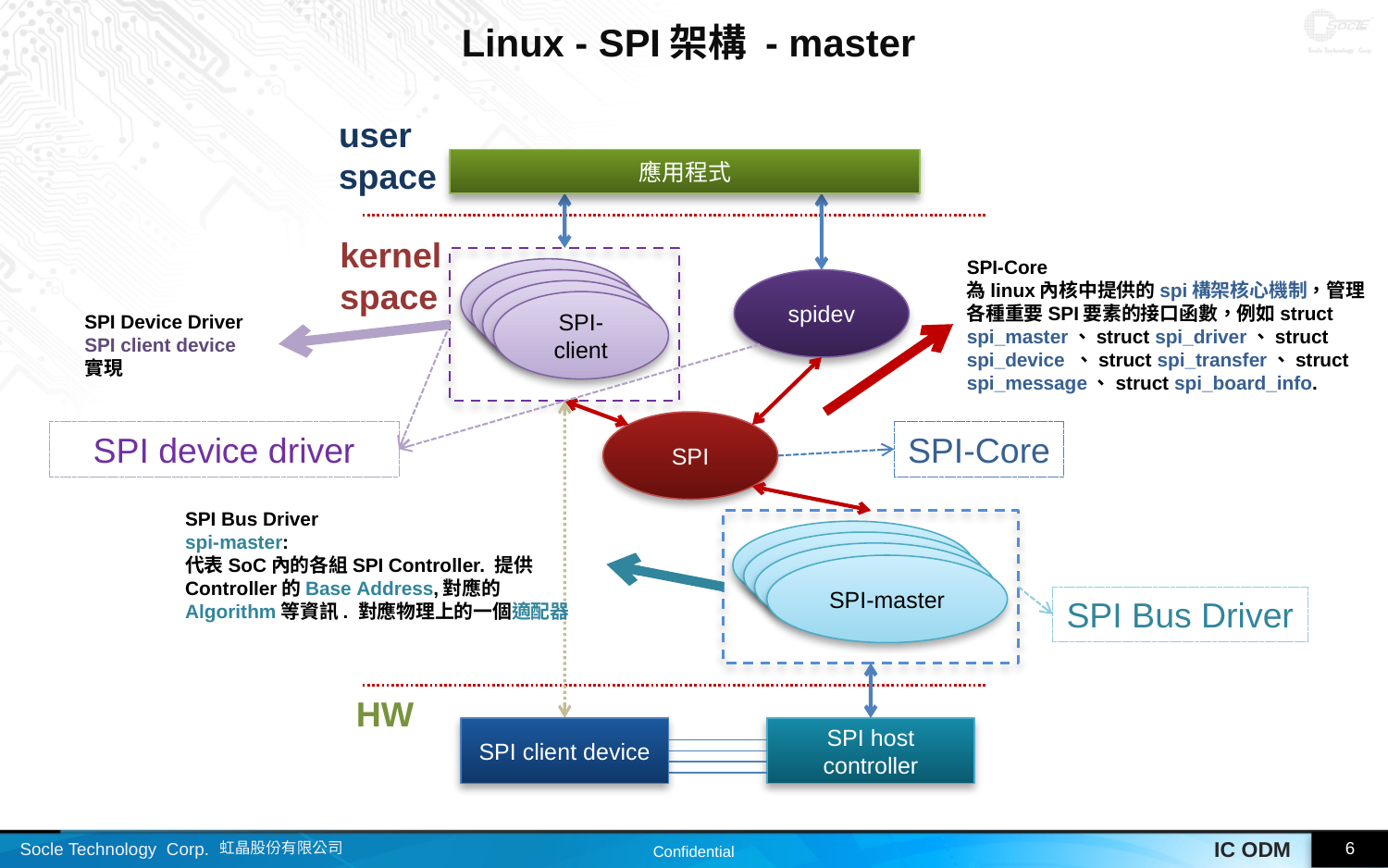

# Linux - SPI架構 - master
user
space
應用程式
kernel
space

SPI-Core
為linux內核中提供的spi構架核心機制，管理各種重要SPI要素的接口函數，例如struct spi_master、struct spi_driver、struct spi_device 、struct spi_transfer、struct spi_message、struct spi_board_info.
i2c-client
i2c-client
spidev
i2c-client
SPI-client
SPI Device Driver
SPI client device 實現
SPI
SPI device driver
SPI-Core
SPI Bus Driver
spi-master:
代表SoC內的各組SPI Controller. 提供Controller的Base Address,對應的Algorithm等資訊. 對應物理上的一個適配器

i2c-adapter
/algorithm
i2c-adapter
/algorithm
i2c-adapter
/algorithm
SPI-master
SPI Bus Driver
HW
SPI client device
SPI host controller